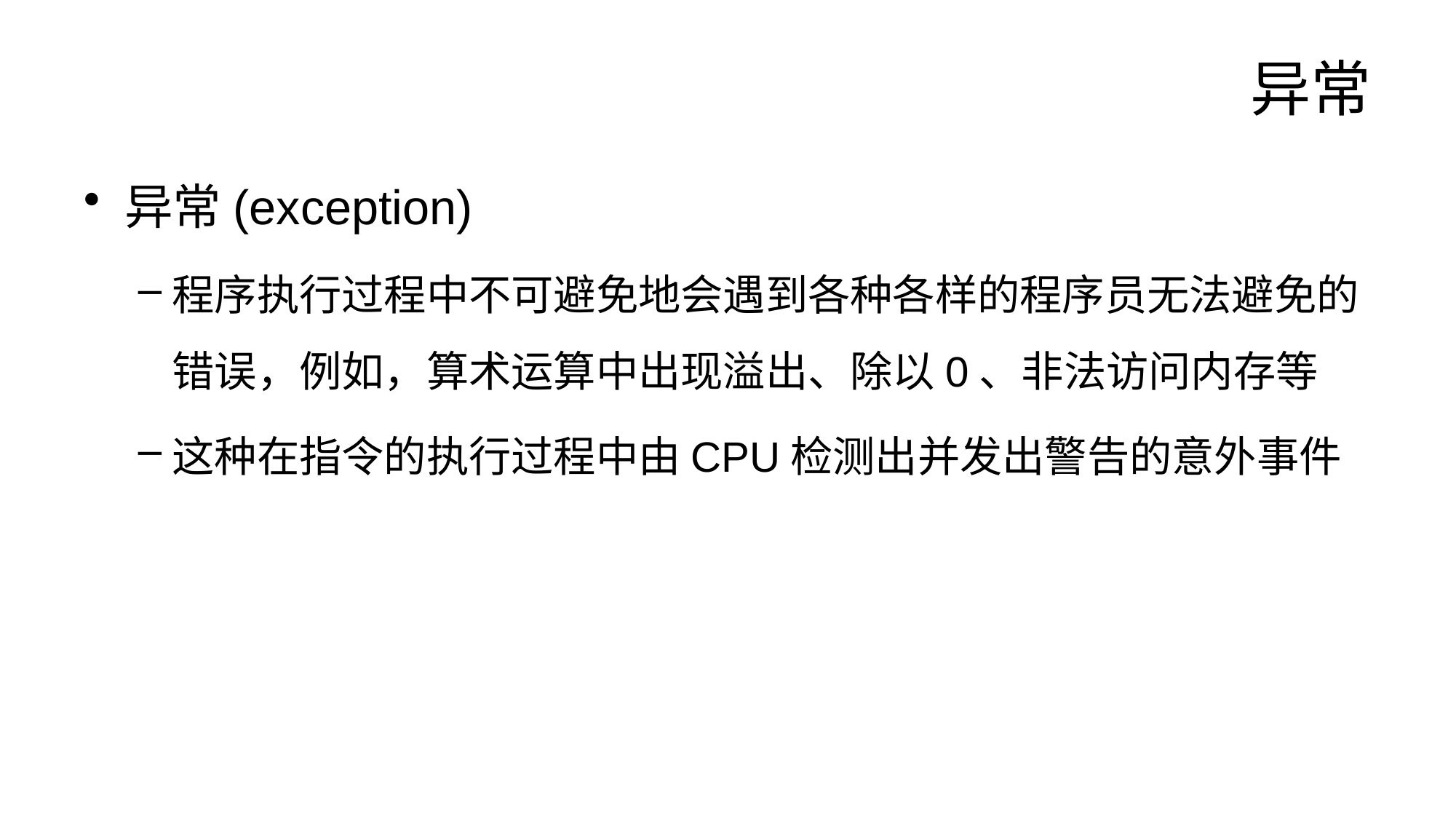

# 异常
异常(exception)
程序执行过程中不可避免地会遇到各种各样的程序员无法避免的错误，例如，算术运算中出现溢出、除以0、非法访问内存等
这种在指令的执行过程中由CPU检测出并发出警告的意外事件